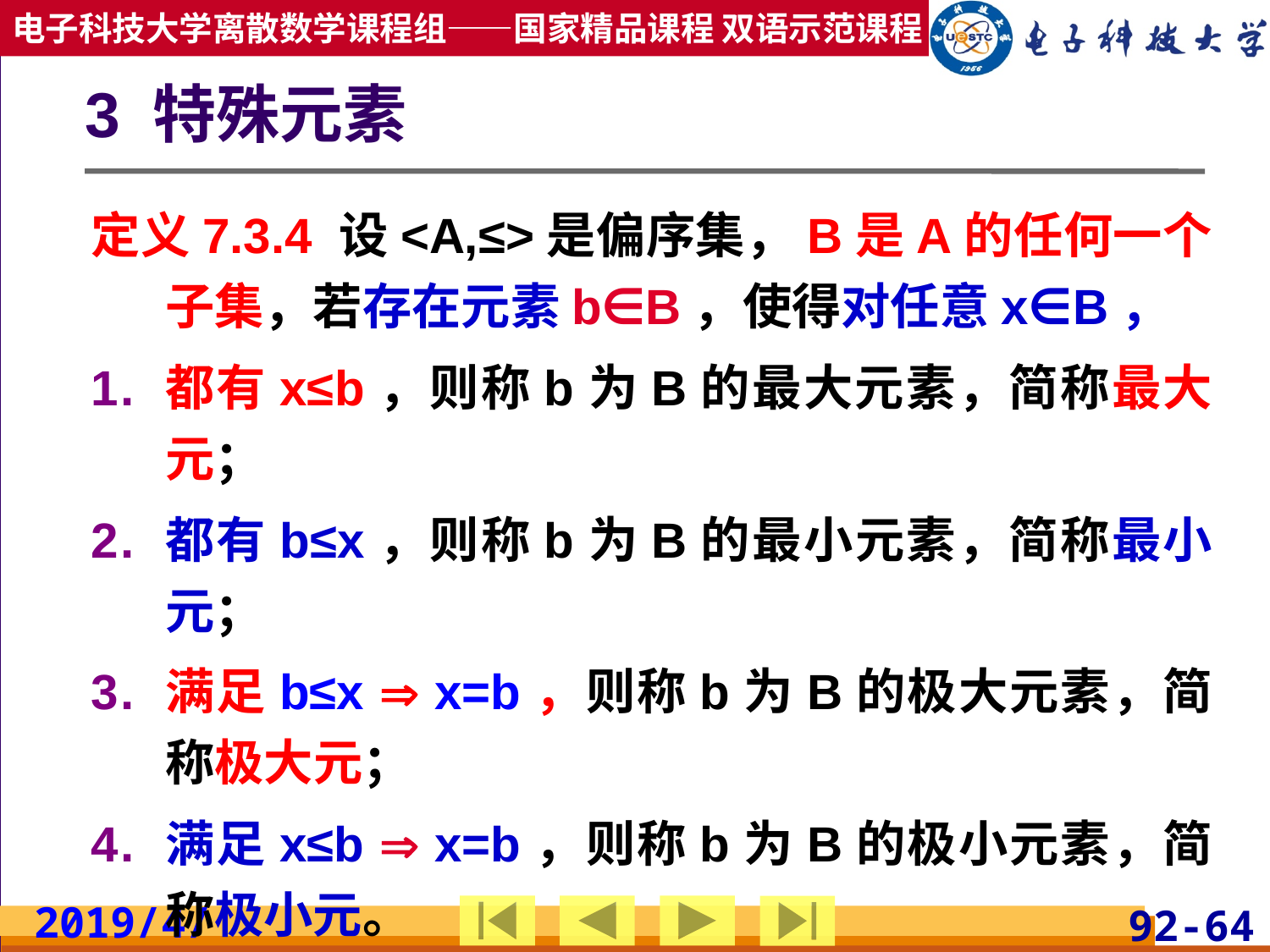

# 3 特殊元素
定义7.3.4 设<A,≤>是偏序集，B是A的任何一个子集，若存在元素b∈B，使得对任意x∈B，
都有x≤b，则称b为B的最大元素，简称最大元；
都有b≤x，则称b为B的最小元素，简称最小元；
满足b≤x ⇒ x=b，则称b为B的极大元素，简称极大元；
满足x≤b ⇒ x=b，则称b为B的极小元素，简称极小元。
2019/4/17